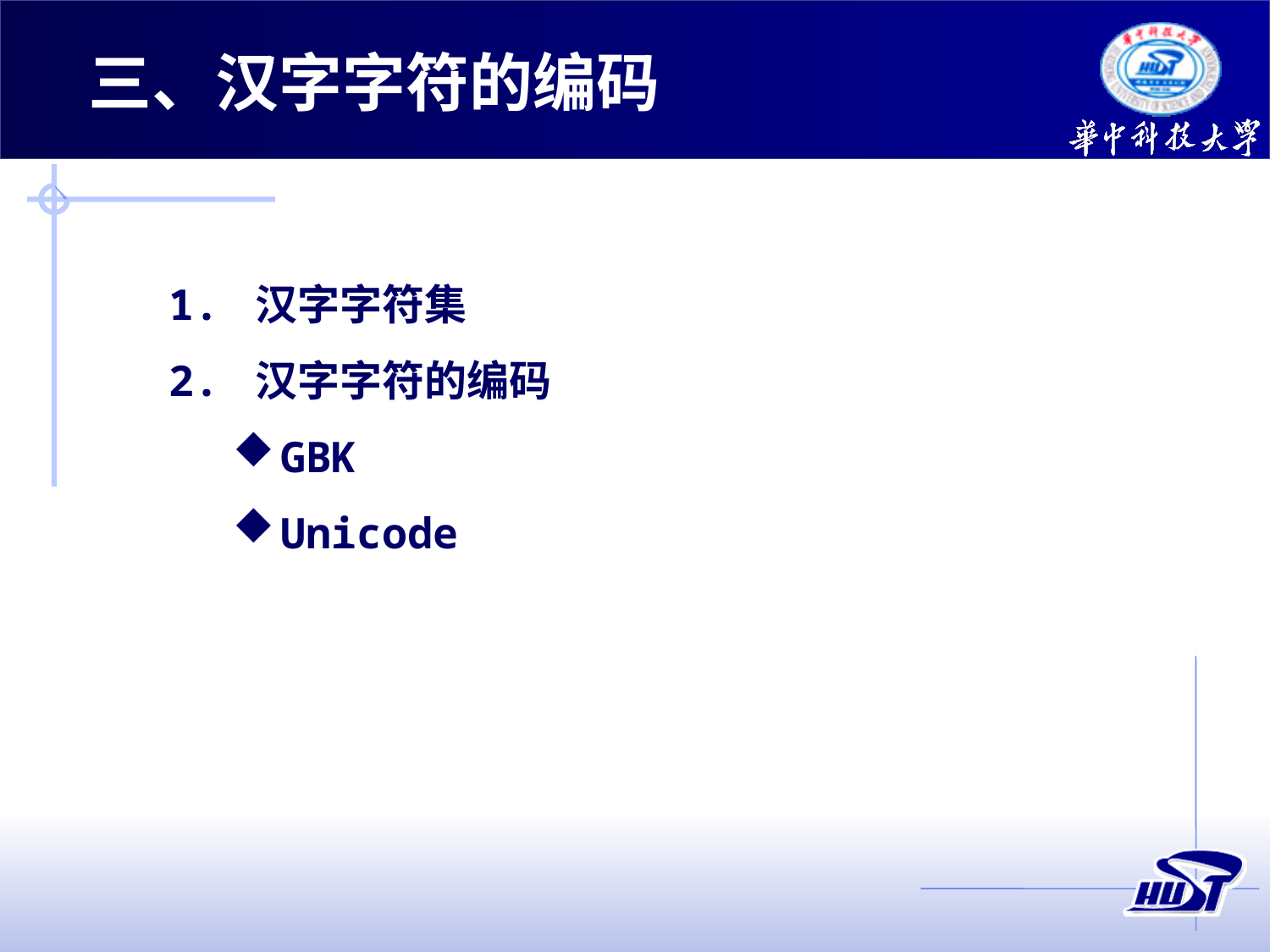

三、汉字字符的编码
1. 汉字字符集
2. 汉字字符的编码
GBK
Unicode